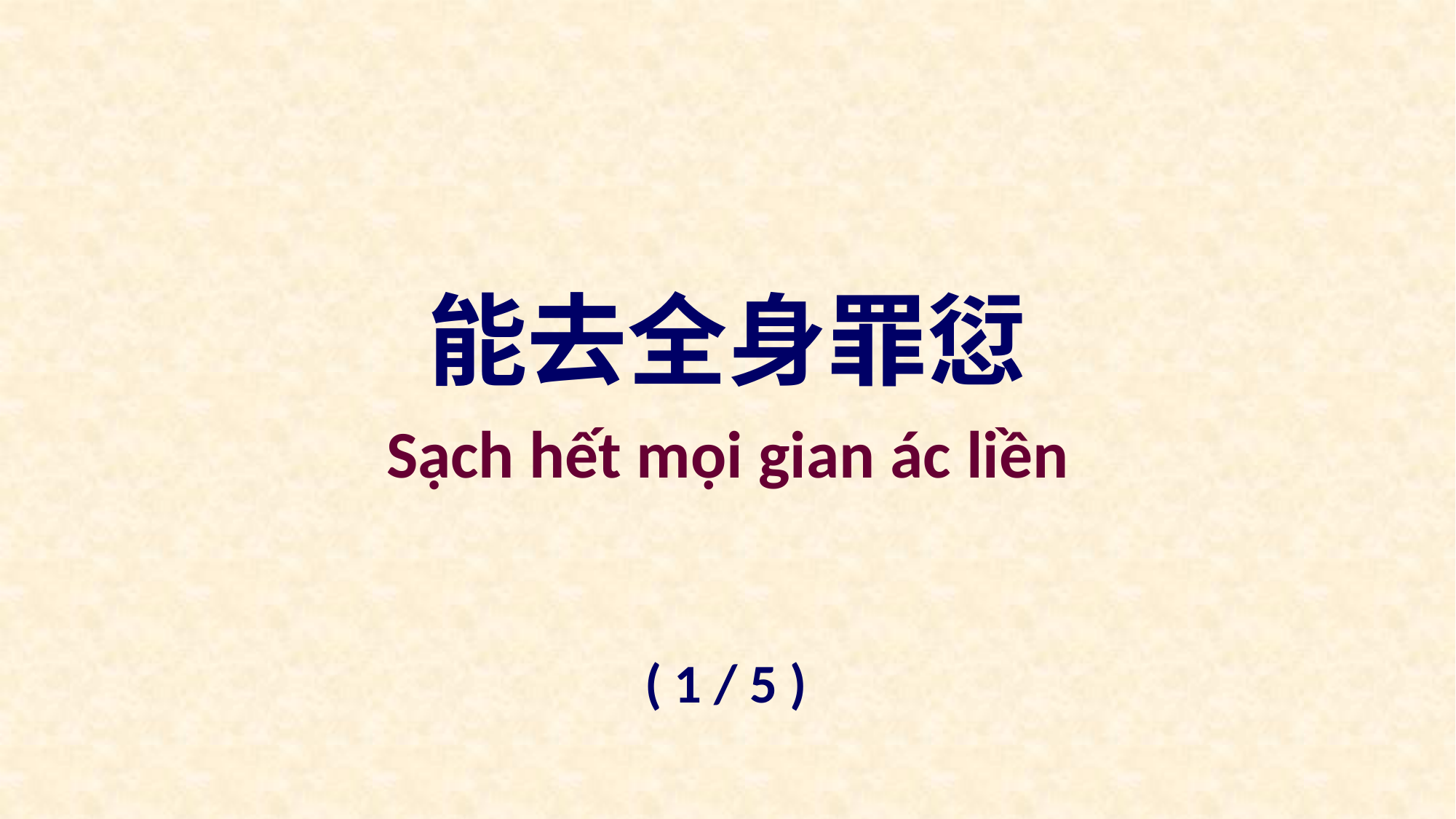

能去全身罪愆
Sạch hết mọi gian ác liền
( 1 / 5 )